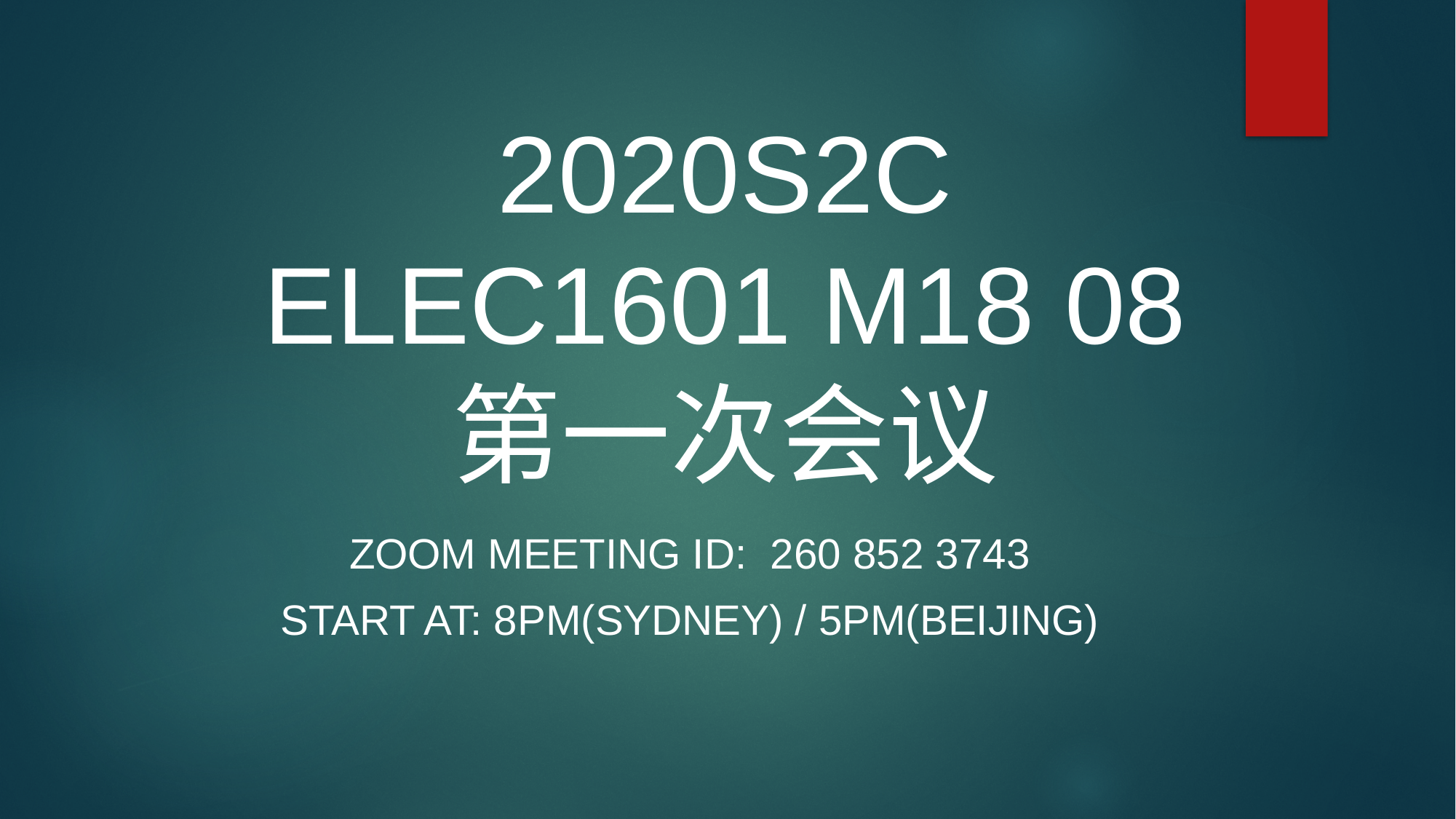

# 2020S2C ELEC1601 M18 08 第一次会议
Zoom meeting ID:  260 852 3743
Start at: 8PM(Sydney) / 5PM(Beijing)